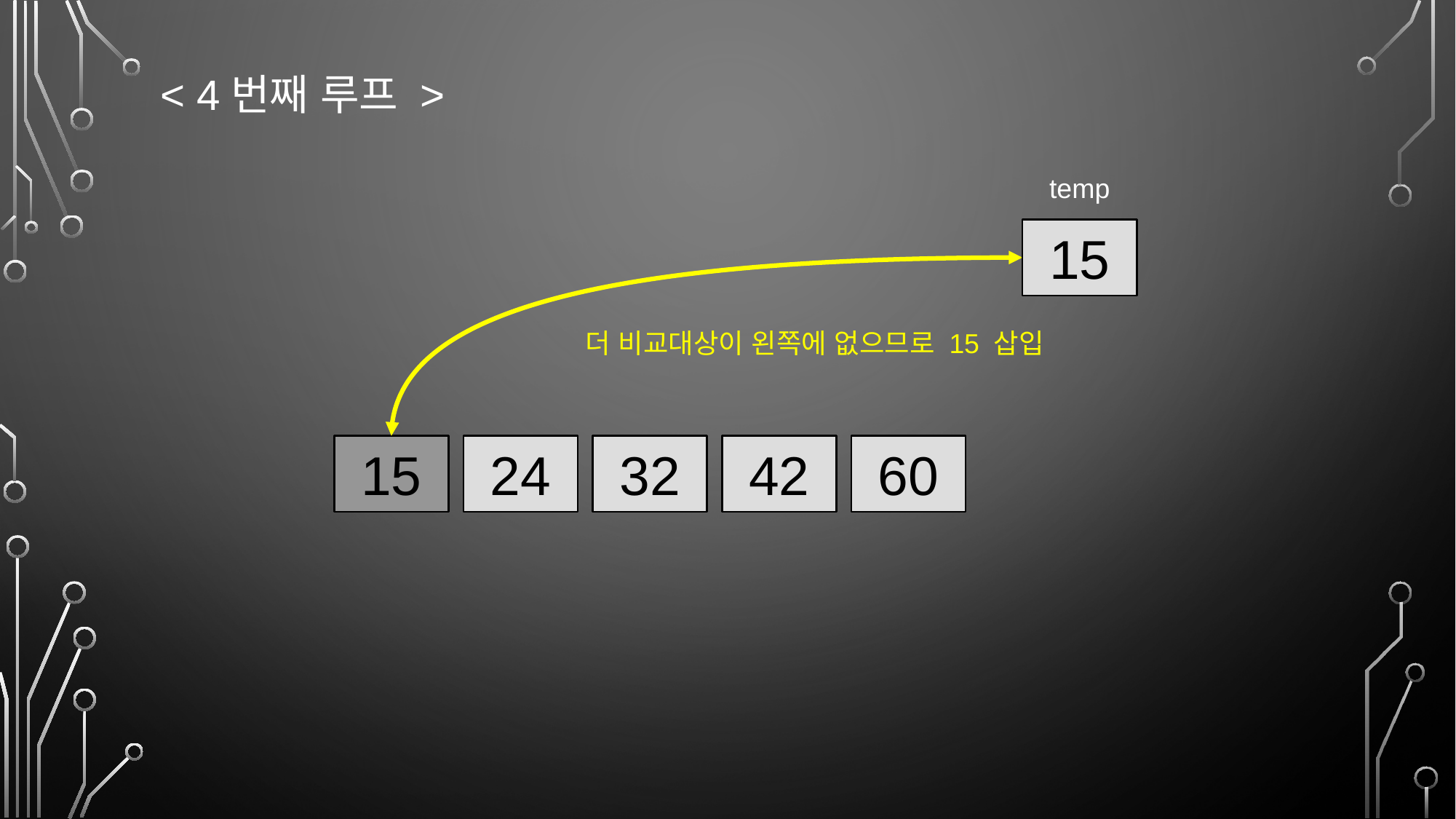

< 4번째 루프 >
temp
15
더 비교대상이 왼쪽에 없으므로 15 삽입
32
42
60
24
15